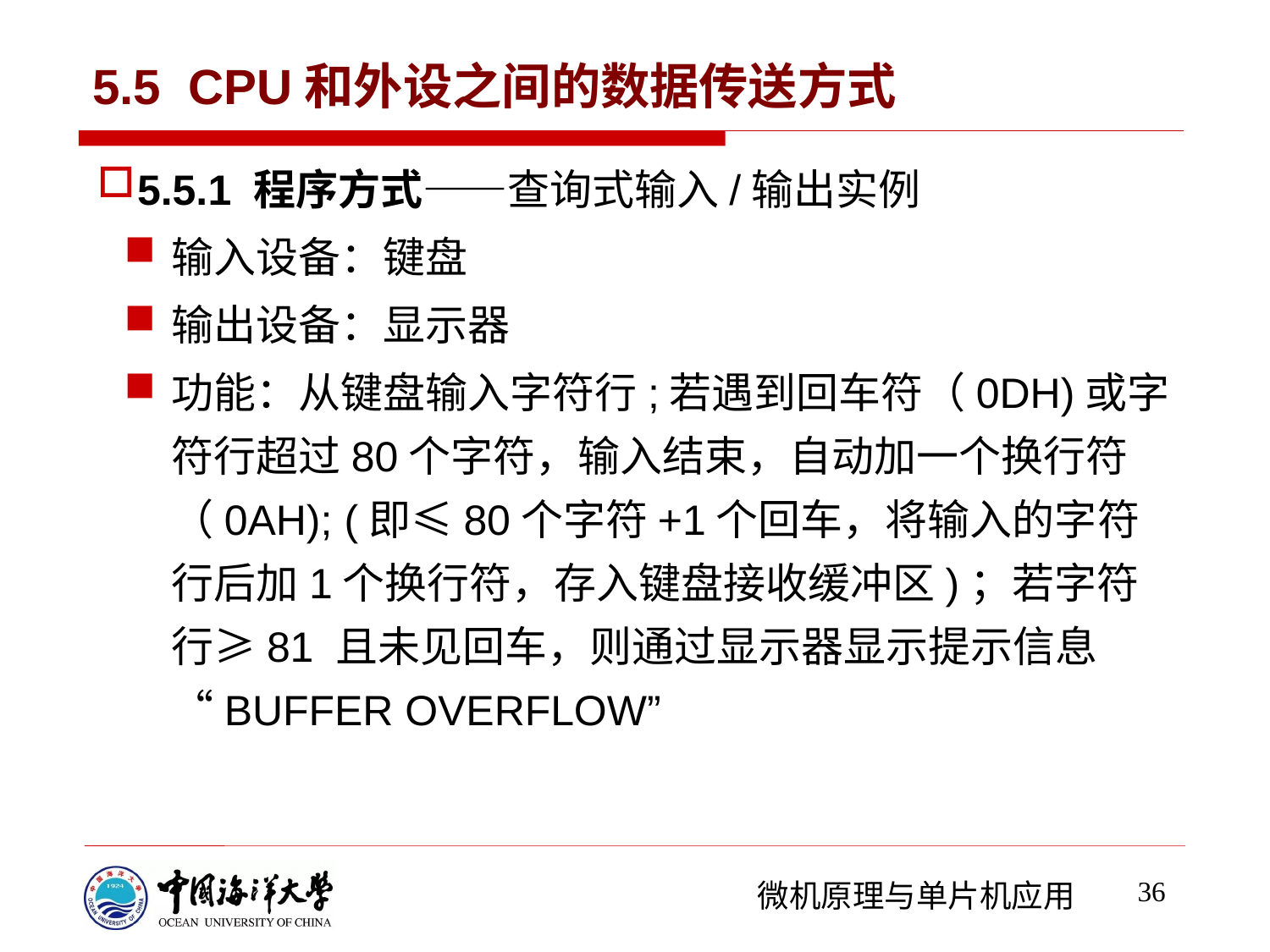

# 5.5  CPU和外设之间的数据传送方式
5.5.1 程序方式——查询式输入/输出实例
输入设备：键盘
输出设备：显示器
功能：从键盘输入字符行;若遇到回车符（0DH)或字符行超过80个字符，输入结束，自动加一个换行符（0AH); (即≤80个字符+1个回车，将输入的字符行后加1个换行符，存入键盘接收缓冲区)；若字符行≥81 且未见回车，则通过显示器显示提示信息“BUFFER OVERFLOW”

36